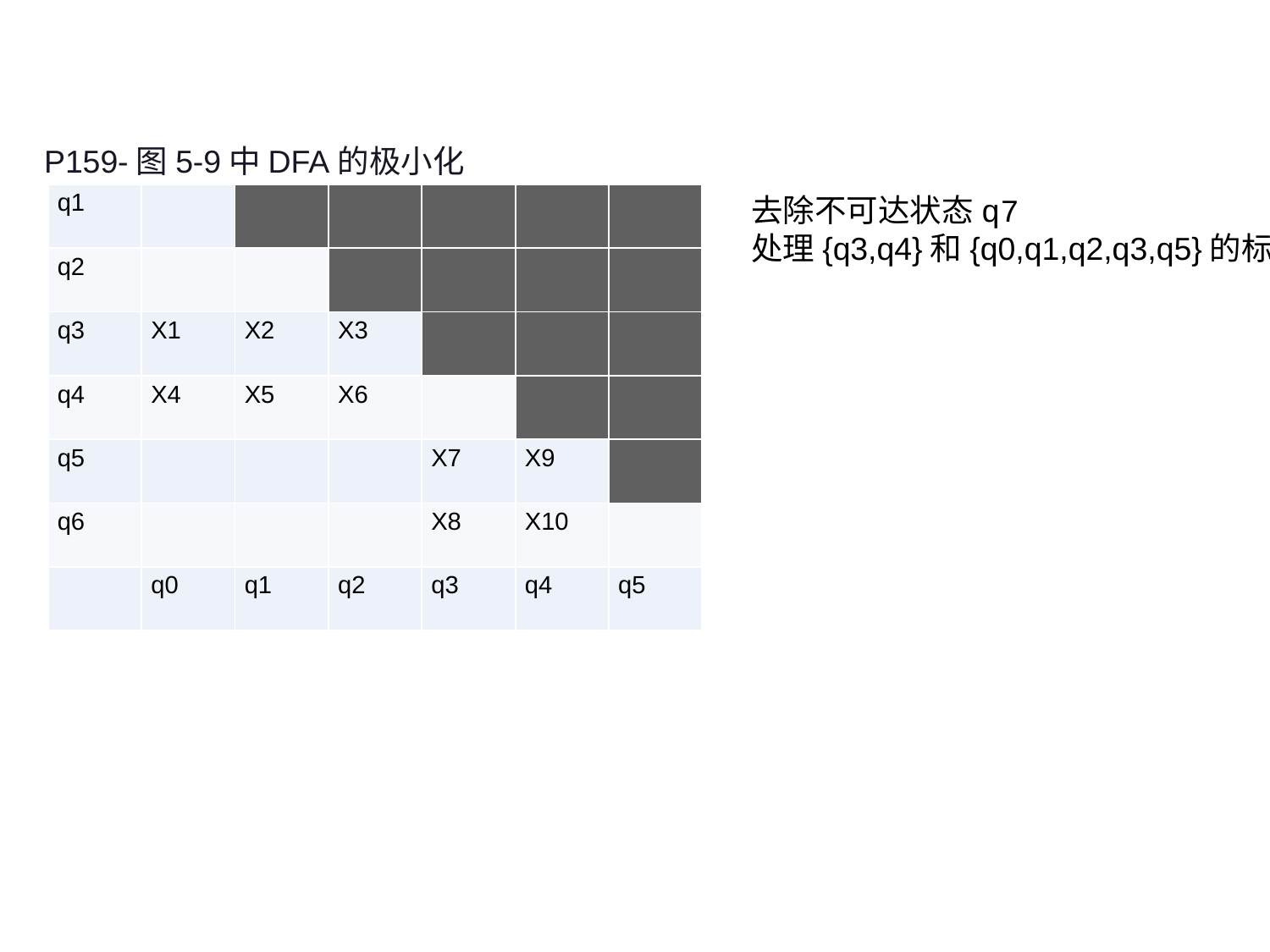

P159-图5-9中DFA的极小化
| q1 |  |  |  |  |  |  |
| --- | --- | --- | --- | --- | --- | --- |
| q2 |  |  |  |  |  |  |
| q3 | X1 | X2 | X3 |  |  |  |
| q4 | X4 | X5 | X6 |  |  |  |
| q5 |  |  |  | X7 | X9 |  |
| q6 |  |  |  | X8 | X10 |  |
|  | q0 | q1 | q2 | q3 | q4 | q5 |
去除不可达状态q7
处理{q3,q4}和{q0,q1,q2,q3,q5}的标注